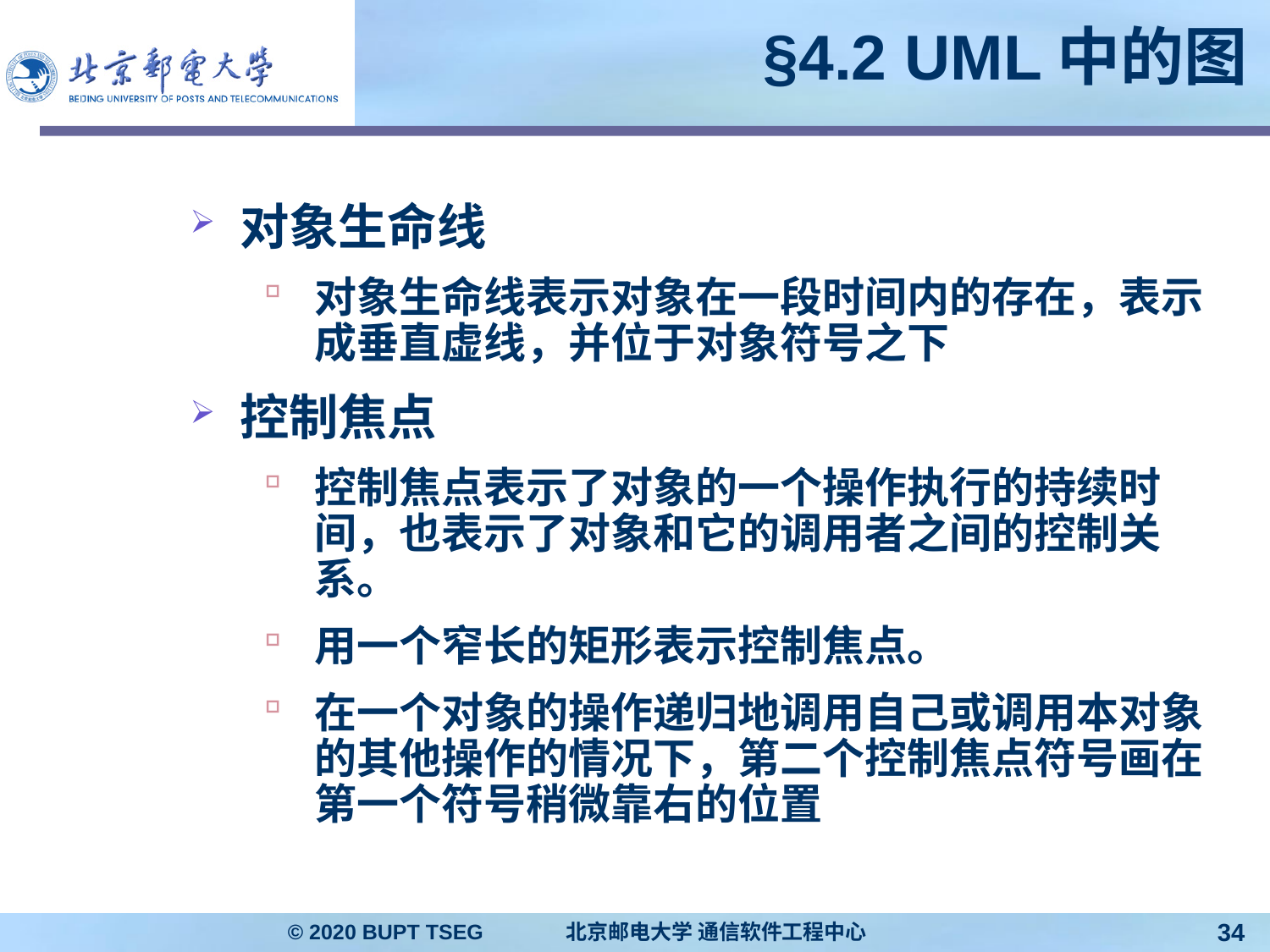

# §4.2 UML中的图
对象生命线
对象生命线表示对象在一段时间内的存在，表示成垂直虚线，并位于对象符号之下
控制焦点
控制焦点表示了对象的一个操作执行的持续时间，也表示了对象和它的调用者之间的控制关系。
用一个窄长的矩形表示控制焦点。
在一个对象的操作递归地调用自己或调用本对象的其他操作的情况下，第二个控制焦点符号画在第一个符号稍微靠右的位置
© 2020 BUPT TSEG             北京邮电大学 通信软件工程中心